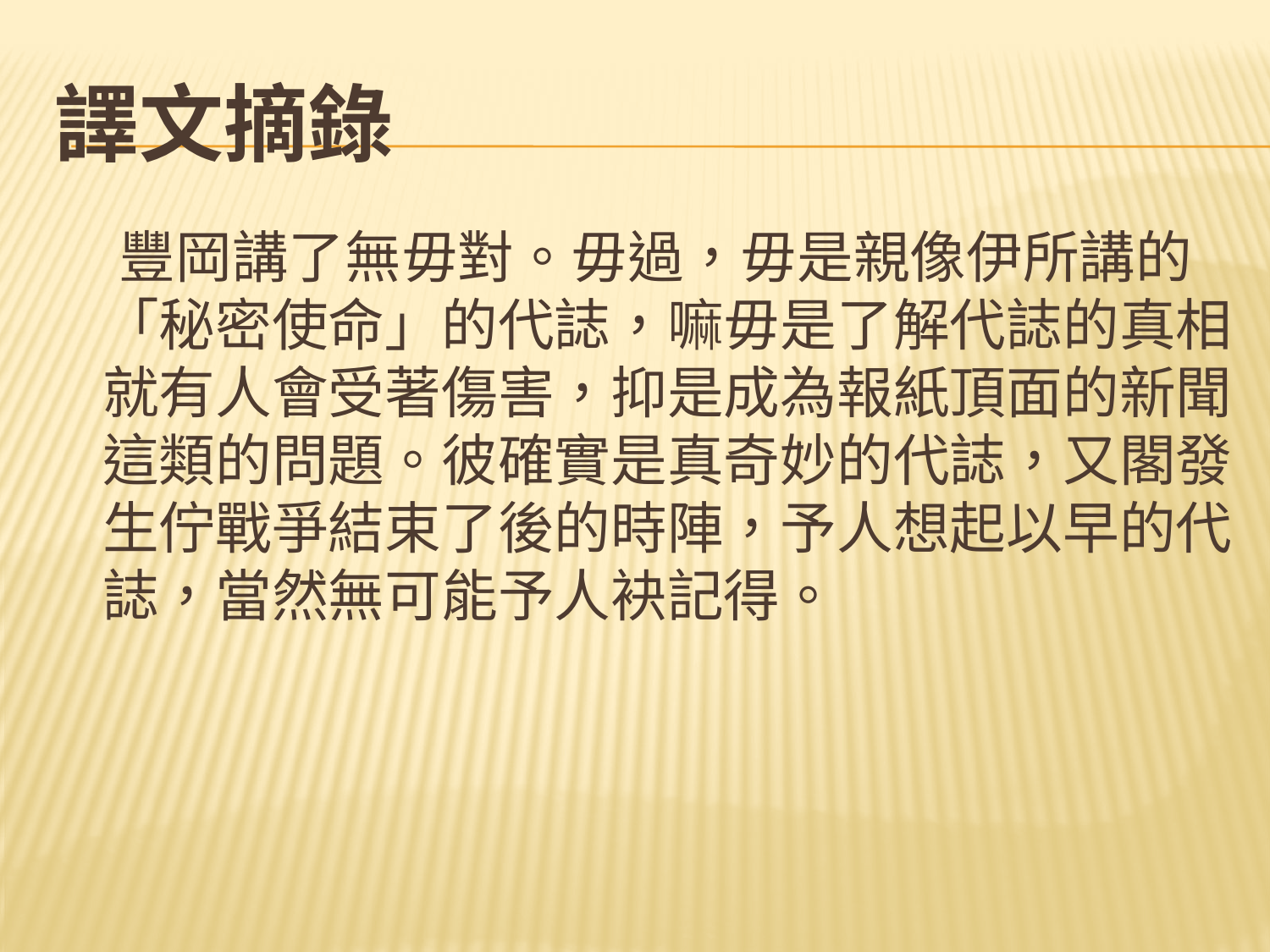

# 譯文摘錄
    豐岡講了無毋對。毋過，毋是親像伊所講的「秘密使命」的代誌，嘛毋是了解代誌的真相就有人會受著傷害，抑是成為報紙頂面的新聞這類的問題。彼確實是真奇妙的代誌，又閣發生佇戰爭結束了後的時陣，予人想起以早的代誌，當然無可能予人袂記得。